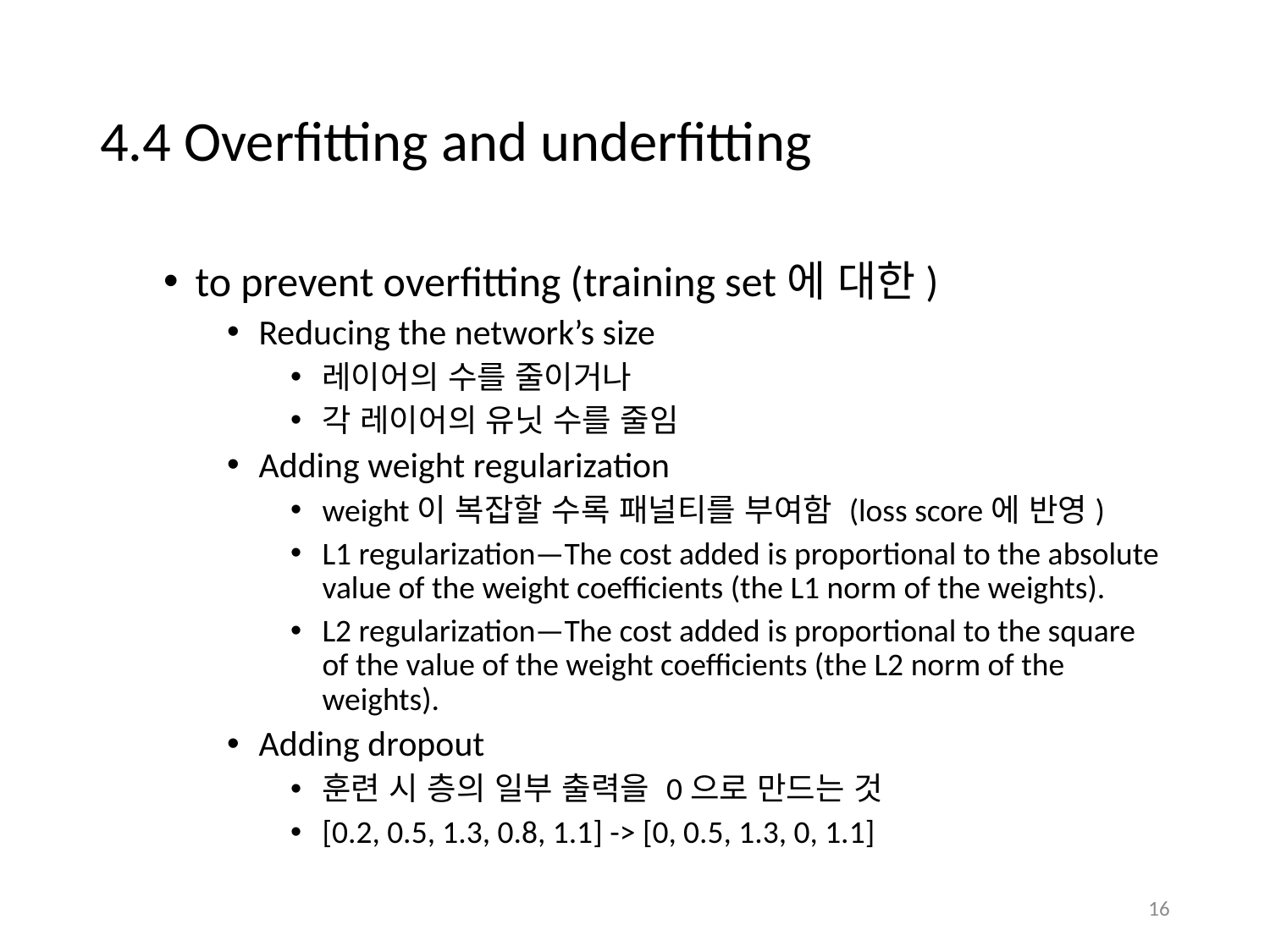

# 4.4 Overfitting and underfitting
to prevent overfitting (training set에 대한)
Reducing the network’s size
레이어의 수를 줄이거나
각 레이어의 유닛 수를 줄임
Adding weight regularization
weight이 복잡할 수록 패널티를 부여함 (loss score에 반영)
L1 regularization—The cost added is proportional to the absolute value of the weight coefficients (the L1 norm of the weights).
L2 regularization—The cost added is proportional to the square of the value of the weight coefficients (the L2 norm of the weights).
Adding dropout
훈련 시 층의 일부 출력을 0으로 만드는 것
[0.2, 0.5, 1.3, 0.8, 1.1] -> [0, 0.5, 1.3, 0, 1.1]
16